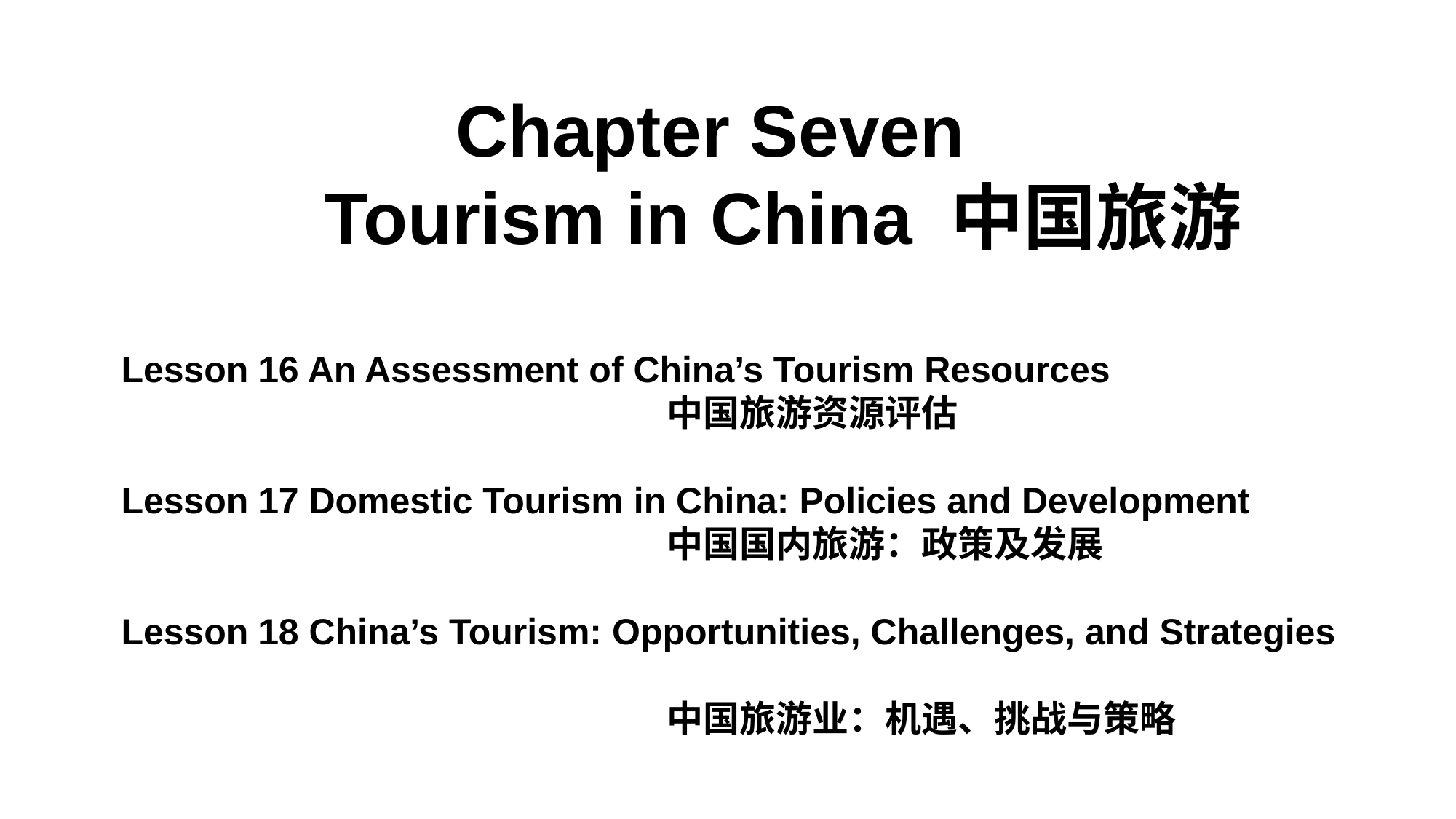

Chapter Seven
Tourism in China 中国旅游

Lesson 16 An Assessment of China’s Tourism Resources
					中国旅游资源评估

Lesson 17 Domestic Tourism in China: Policies and Development
					中国国内旅游：政策及发展

Lesson 18 China’s Tourism: Opportunities, Challenges, and Strategies
					中国旅游业：机遇、挑战与策略